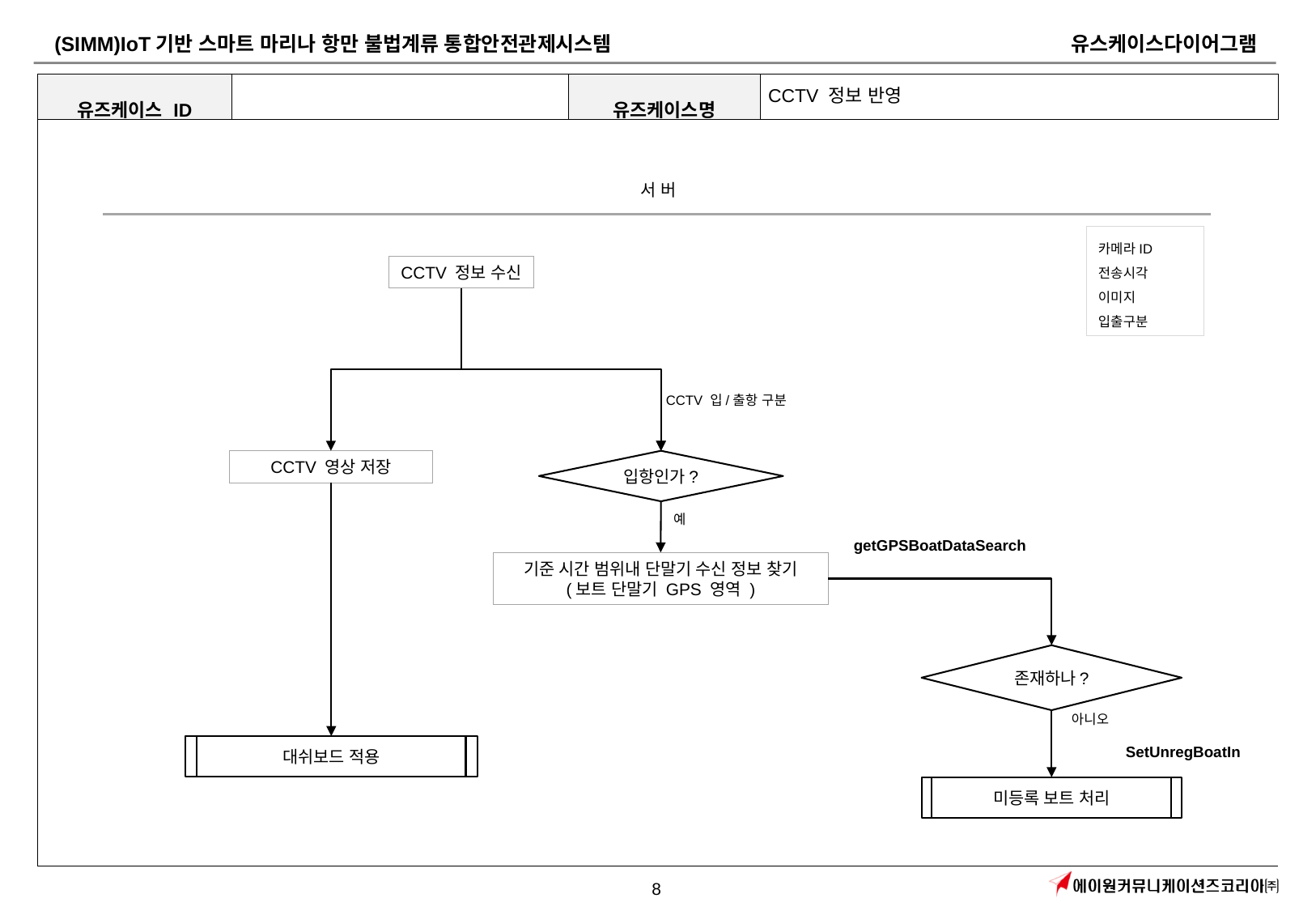

#
CCTV 정보 반영
서 버
카메라ID
전송시각
이미지
입출구분
CCTV 정보 수신
CCTV 입/출항 구분
CCTV 영상 저장
입항인가?
예
getGPSBoatDataSearch
기준 시간 범위내 단말기 수신 정보 찾기
(보트 단말기 GPS 영역 )
존재하나?
아니오

대쉬보드 적용
SetUnregBoatIn

미등록 보트 처리